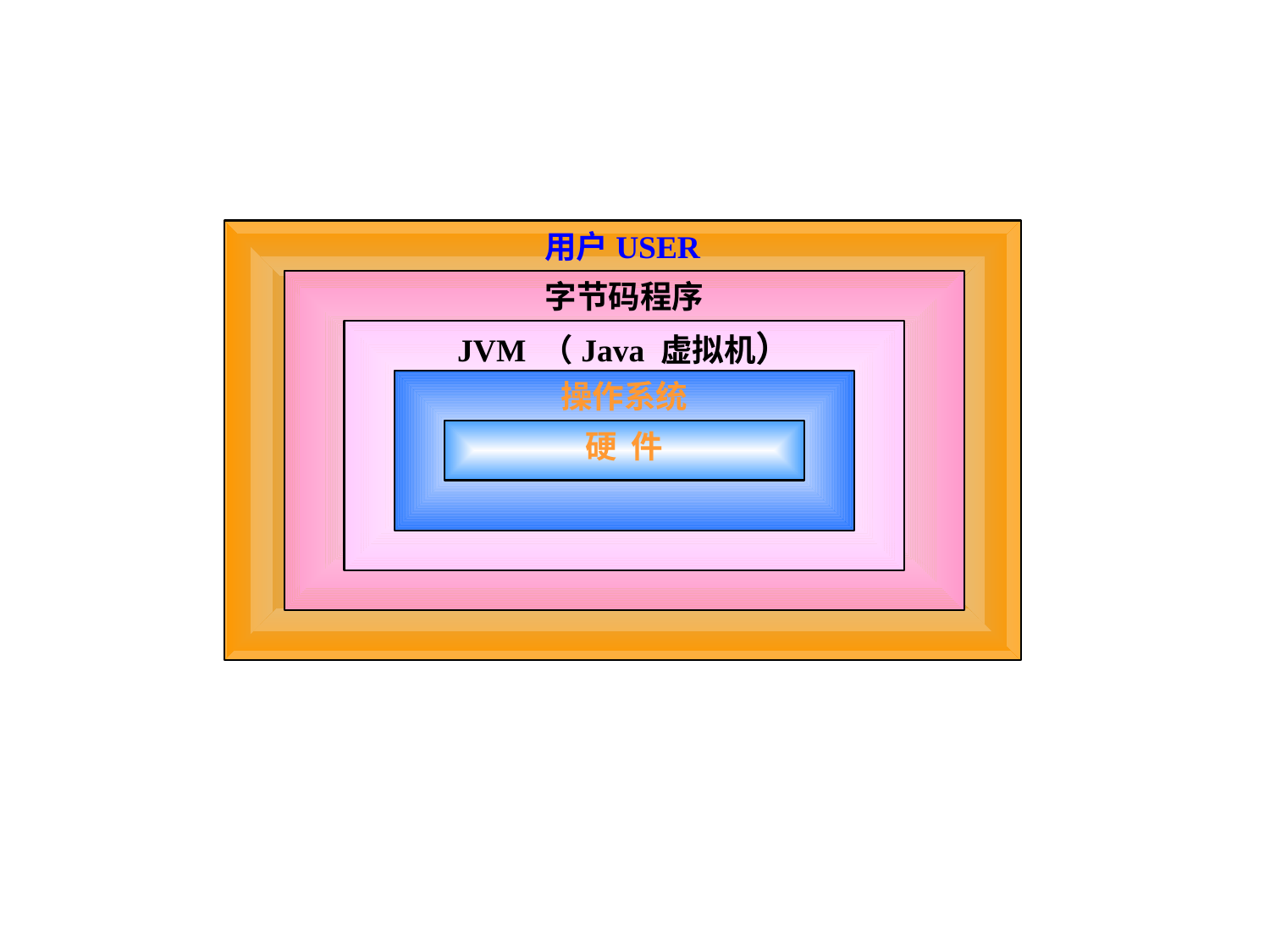

用户USER
字节码程序
JVM （Java 虚拟机）
操作系统
硬  件